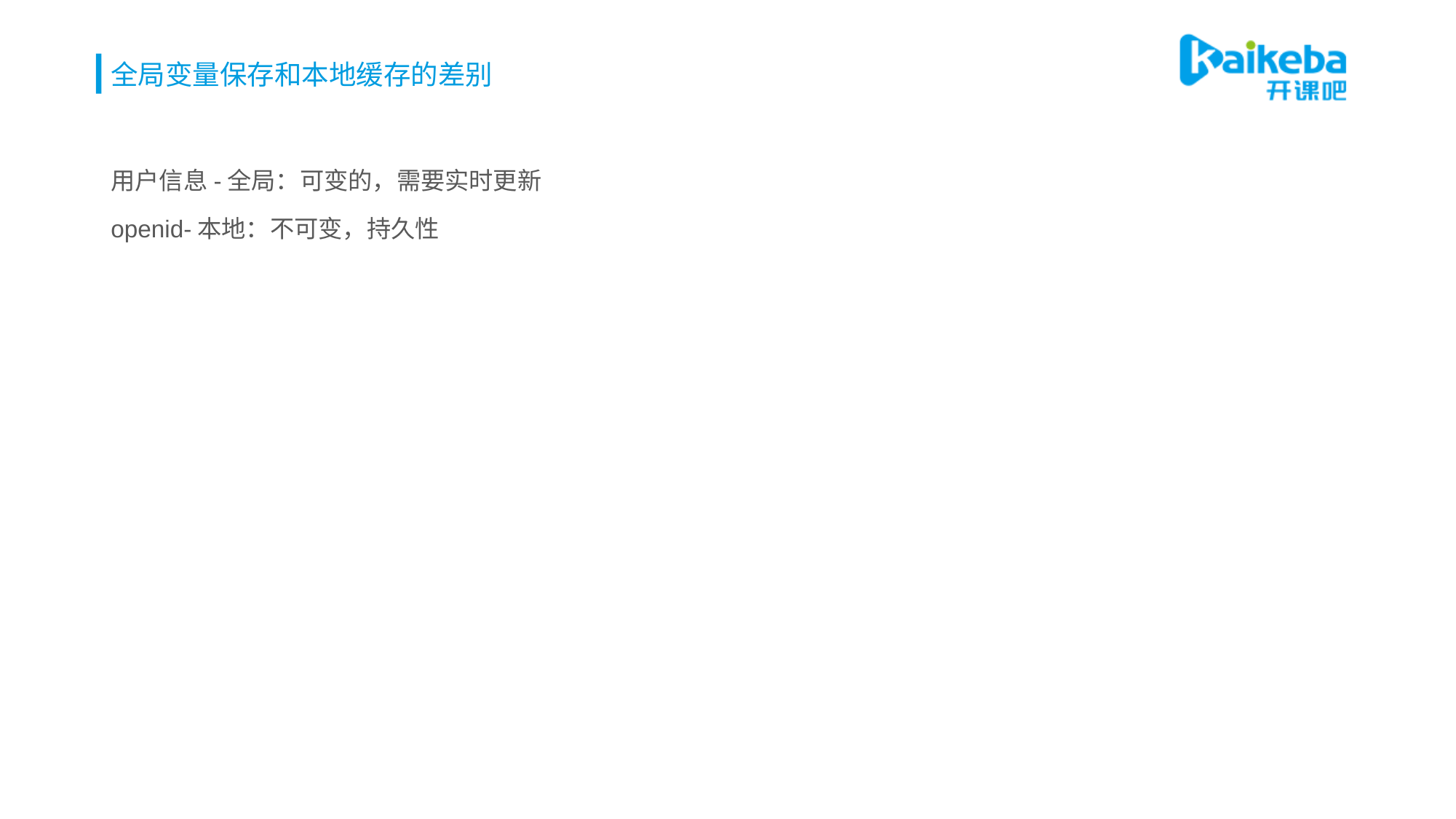

# 全局变量保存和本地缓存的差别
用户信息-全局：可变的，需要实时更新
openid-本地：不可变，持久性